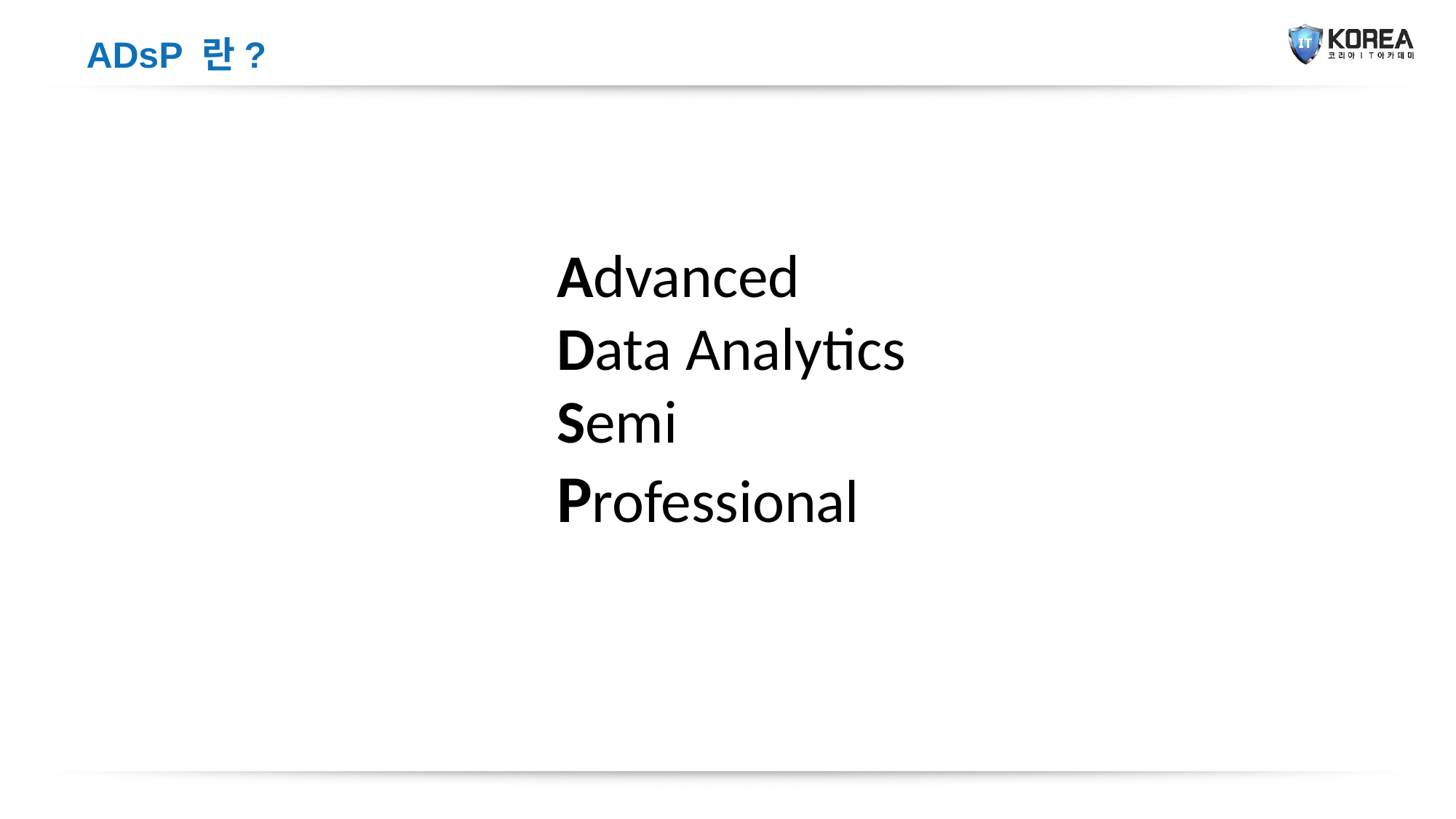

ADsP 란?
Advanced
Data Analytics
Semi
Professional